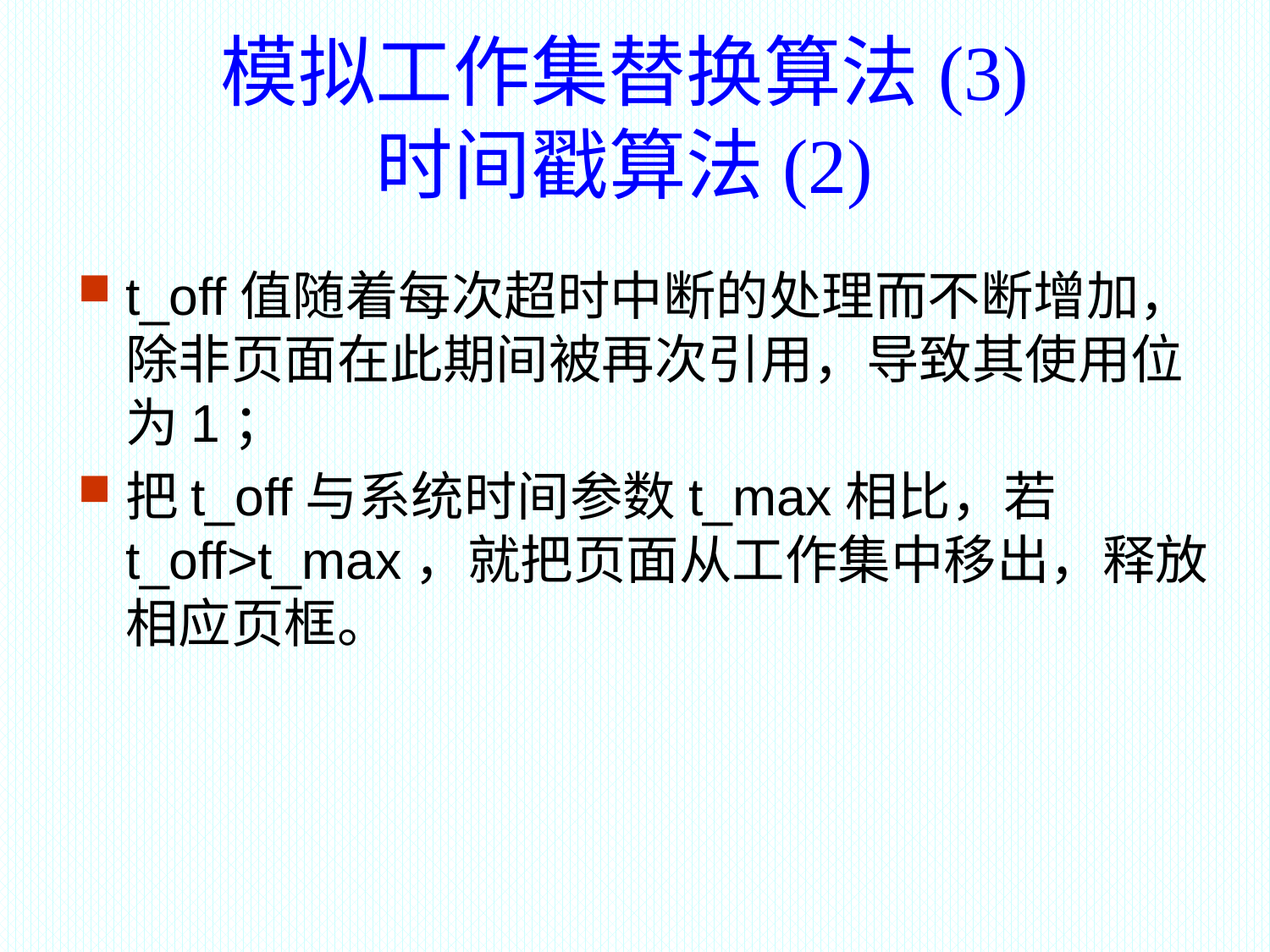

模拟工作集替换算法(3)
时间戳算法(2)
t_off值随着每次超时中断的处理而不断增加，除非页面在此期间被再次引用，导致其使用位为1；
把t_off与系统时间参数t_max相比，若t_off>t_max，就把页面从工作集中移出，释放相应页框。